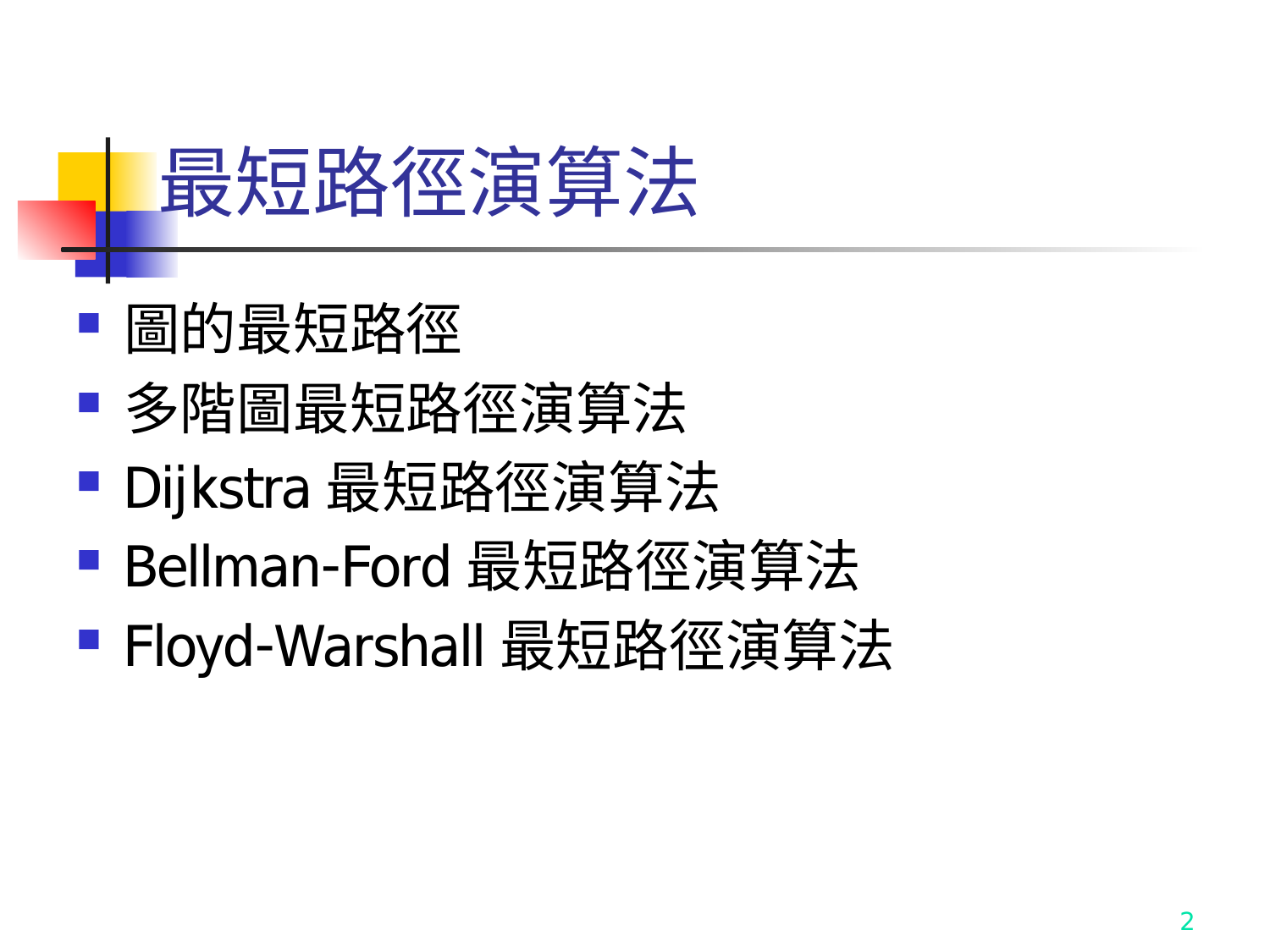

# 最短路徑演算法
圖的最短路徑
多階圖最短路徑演算法
Dijkstra最短路徑演算法
Bellman-Ford最短路徑演算法
Floyd-Warshall最短路徑演算法

2